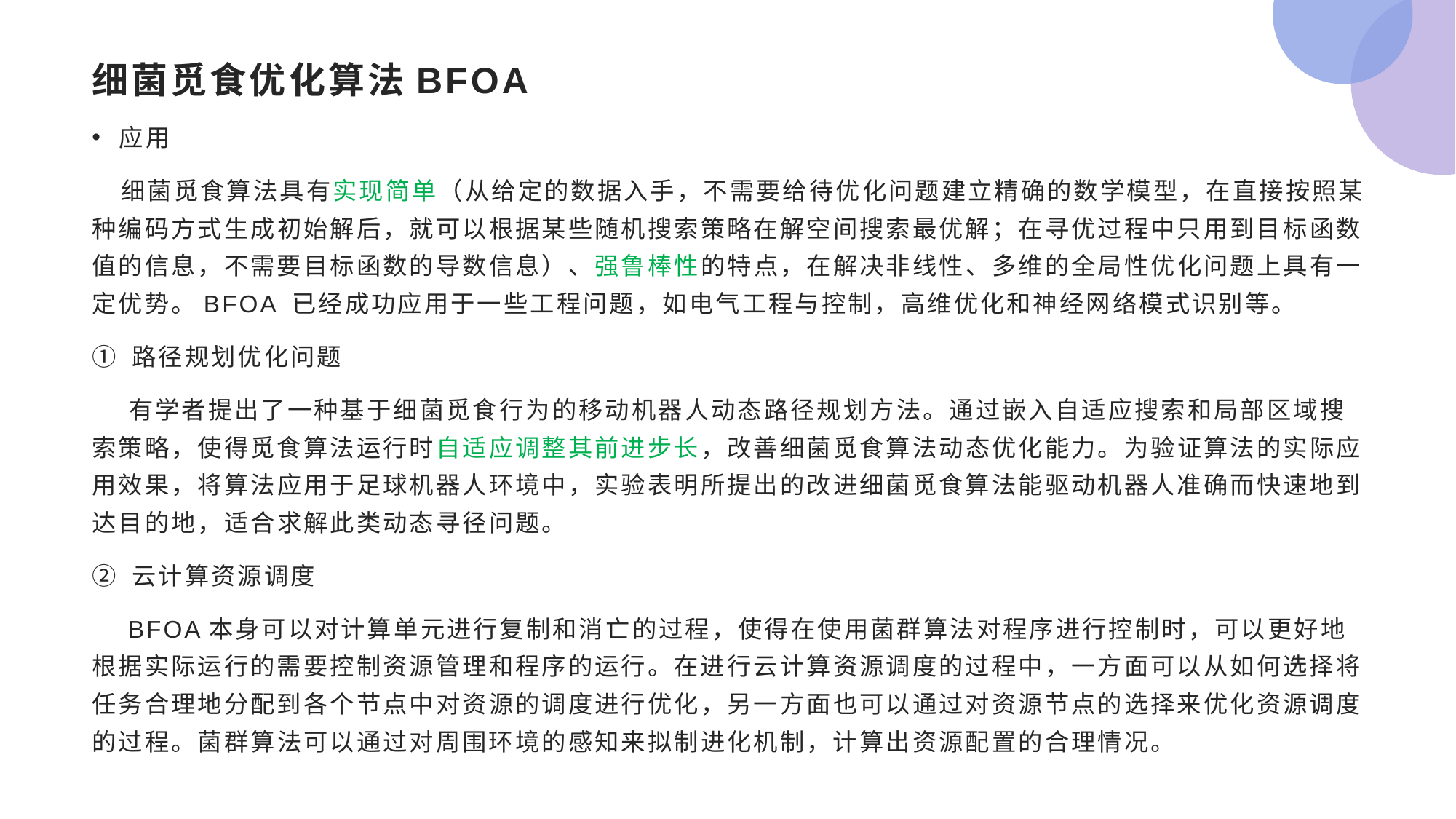

# 细菌觅食优化算法BFOA
应用
   细菌觅食算法具有实现简单（从给定的数据入手，不需要给待优化问题建立精确的数学模型，在直接按照某种编码方式生成初始解后，就可以根据某些随机搜索策略在解空间搜索最优解；在寻优过程中只用到目标函数值的信息，不需要目标函数的导数信息）、强鲁棒性的特点，在解决非线性、多维的全局性优化问题上具有一定优势。BFOA 已经成功应用于一些工程问题，如电气工程与控制，高维优化和神经网络模式识别等。
① 路径规划优化问题
    有学者提出了一种基于细菌觅食行为的移动机器人动态路径规划方法。通过嵌入自适应搜索和局部区域搜索策略，使得觅食算法运行时自适应调整其前进步长，改善细菌觅食算法动态优化能力。为验证算法的实际应用效果，将算法应用于足球机器人环境中，实验表明所提出的改进细菌觅食算法能驱动机器人准确而快速地到达目的地，适合求解此类动态寻径问题。
② 云计算资源调度
    BFOA本身可以对计算单元进行复制和消亡的过程，使得在使用菌群算法对程序进行控制时，可以更好地根据实际运行的需要控制资源管理和程序的运行。在进行云计算资源调度的过程中，一方面可以从如何选择将任务合理地分配到各个节点中对资源的调度进行优化，另一方面也可以通过对资源节点的选择来优化资源调度的过程。菌群算法可以通过对周围环境的感知来拟制进化机制，计算出资源配置的合理情况。